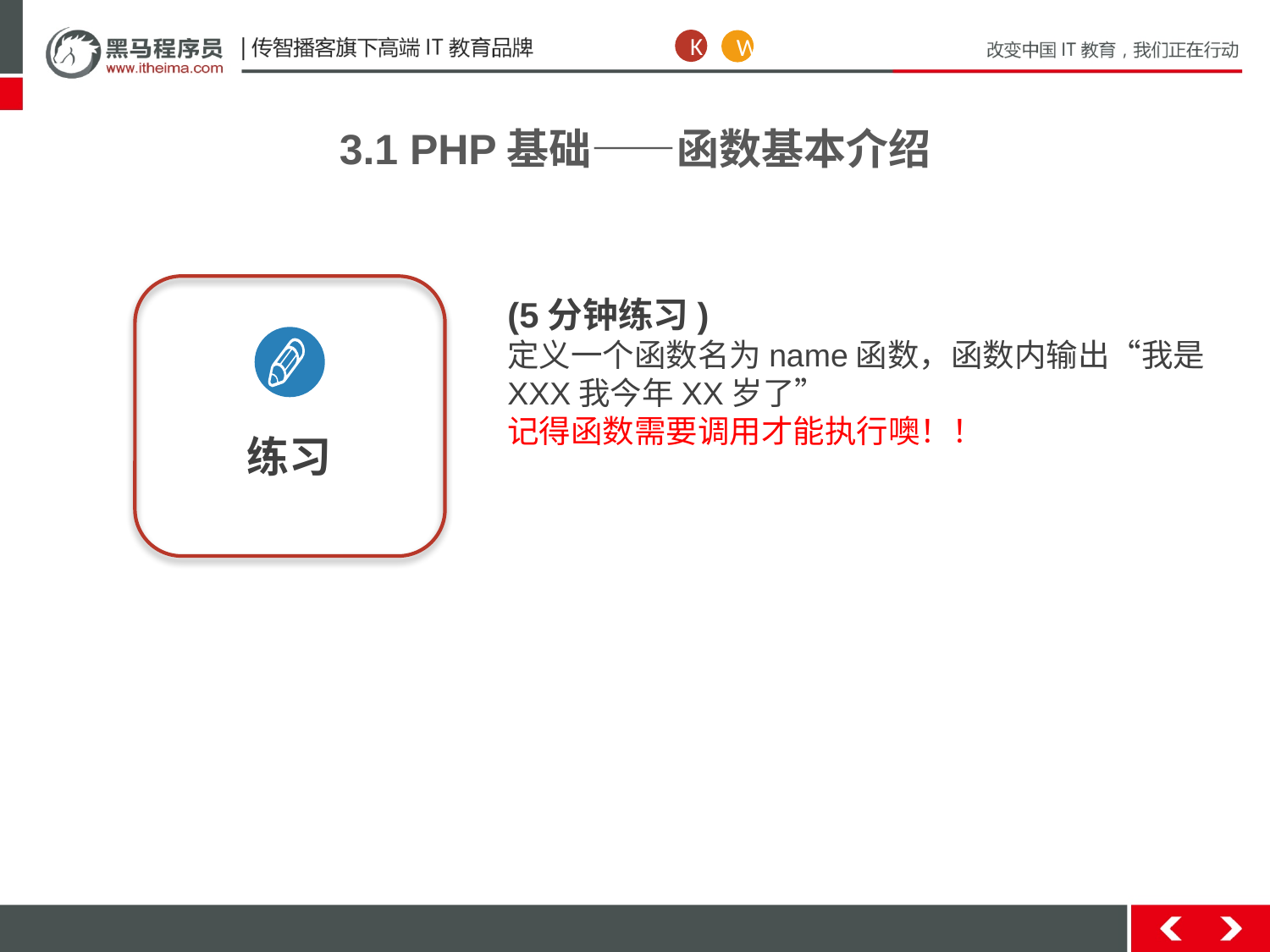

K
W
3.1 PHP基础——函数基本介绍

练习
(5分钟练习)
定义一个函数名为name函数，函数内输出“我是XXX我今年XX岁了”
记得函数需要调用才能执行噢！！